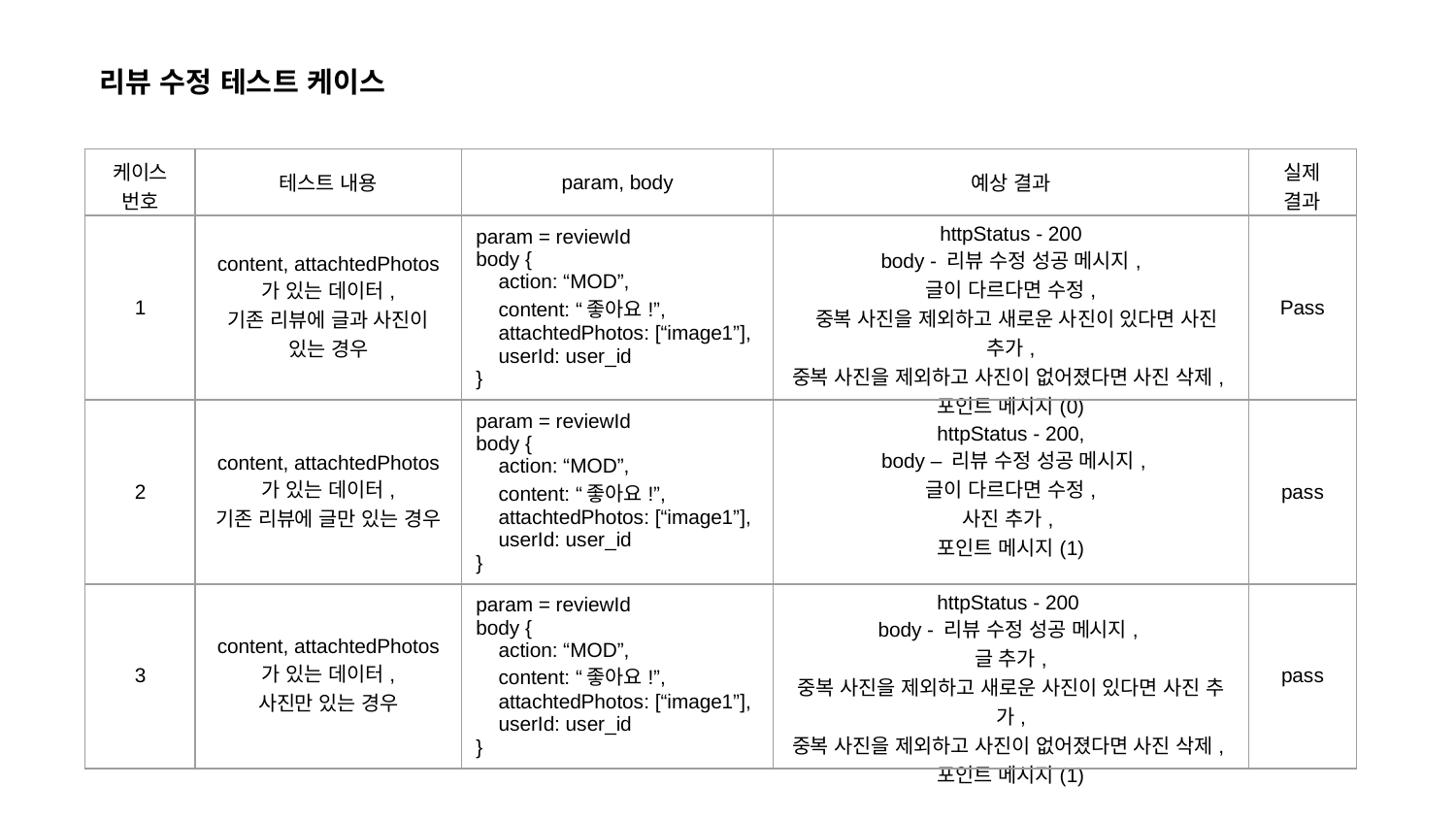

리뷰 수정 테스트 케이스
| 케이스 번호 | 테스트 내용 | param, body | 예상 결과 | 실제 결과 |
| --- | --- | --- | --- | --- |
| 1 | content, attachtedPhotos 가 있는 데이터, 기존 리뷰에 글과 사진이 있는 경우 | param = reviewId body { action: “MOD”, content: “좋아요!”, attachtedPhotos: [“image1”], userId: user\_id } | httpStatus - 200 body - 리뷰 수정 성공 메시지, 글이 다르다면 수정, 중복 사진을 제외하고 새로운 사진이 있다면 사진 추가, 중복 사진을 제외하고 사진이 없어졌다면 사진 삭제, 포인트 메시지(0) | Pass |
| 2 | content, attachtedPhotos 가 있는 데이터, 기존 리뷰에 글만 있는 경우 | param = reviewId body { action: “MOD”, content: “좋아요!”, attachtedPhotos: [“image1”], userId: user\_id } | httpStatus - 200, body – 리뷰 수정 성공 메시지, 글이 다르다면 수정, 사진 추가, 포인트 메시지(1) | pass |
| 3 | content, attachtedPhotos 가 있는 데이터, 사진만 있는 경우 | param = reviewId body { action: “MOD”, content: “좋아요!”, attachtedPhotos: [“image1”], userId: user\_id } | httpStatus - 200 body - 리뷰 수정 성공 메시지, 글 추가, 중복 사진을 제외하고 새로운 사진이 있다면 사진 추가, 중복 사진을 제외하고 사진이 없어졌다면 사진 삭제, 포인트 메시지(1) | pass |